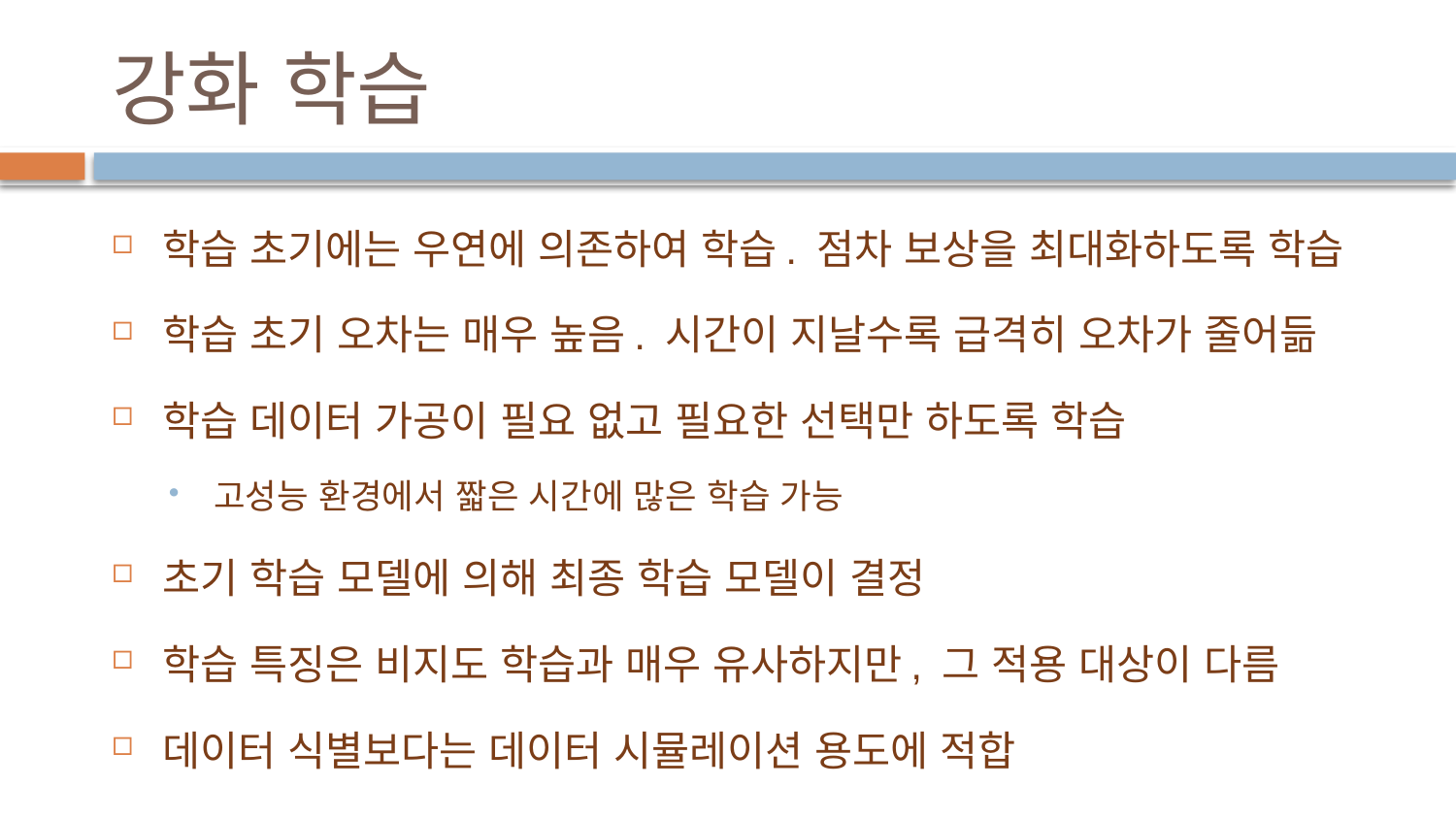

# 강화 학습
학습 초기에는 우연에 의존하여 학습. 점차 보상을 최대화하도록 학습
학습 초기 오차는 매우 높음. 시간이 지날수록 급격히 오차가 줄어듦
학습 데이터 가공이 필요 없고 필요한 선택만 하도록 학습
고성능 환경에서 짧은 시간에 많은 학습 가능
초기 학습 모델에 의해 최종 학습 모델이 결정
학습 특징은 비지도 학습과 매우 유사하지만, 그 적용 대상이 다름
데이터 식별보다는 데이터 시뮬레이션 용도에 적합